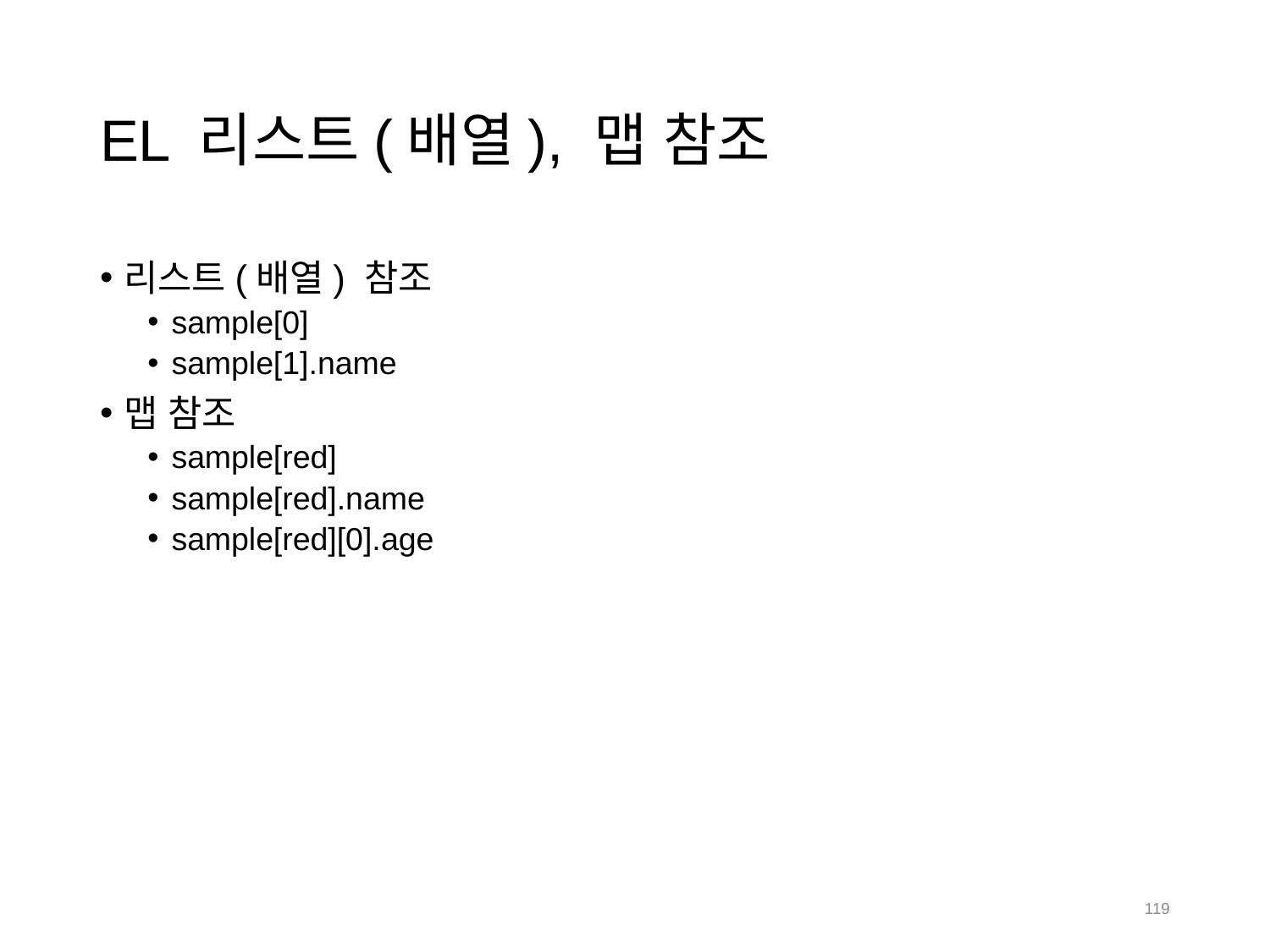

# EL 리스트(배열), 맵 참조
리스트(배열) 참조
sample[0]
sample[1].name
맵 참조
sample[red]
sample[red].name
sample[red][0].age

119